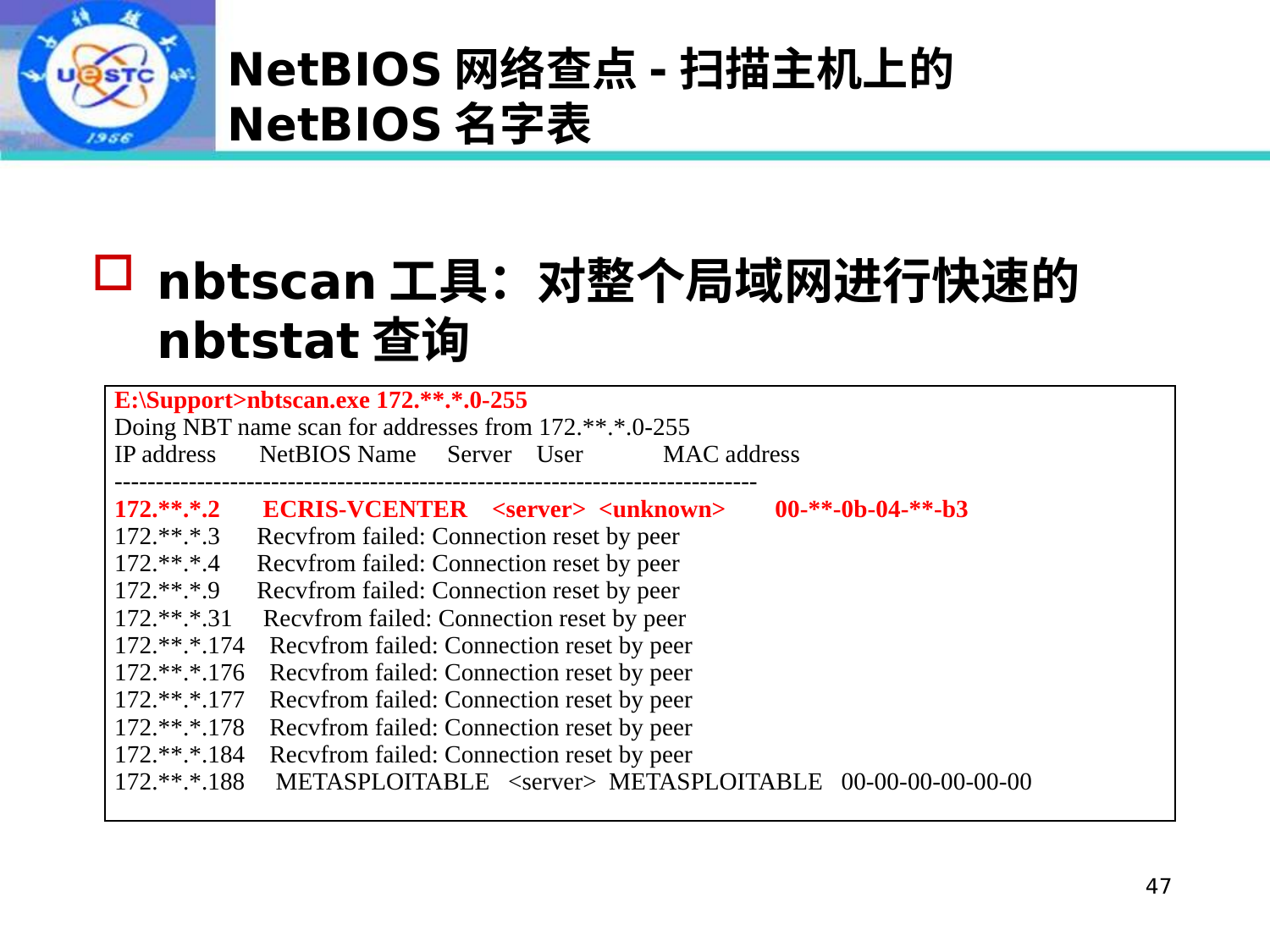

# NetBIOS网络查点-扫描主机上的NetBIOS名字表
nbtscan工具：对整个局域网进行快速的nbtstat查询
| E:\Support>nbtscan.exe 172.\*\*.\*.0-255 Doing NBT name scan for addresses from 172.\*\*.\*.0-255 IP address NetBIOS Name Server User MAC address ------------------------------------------------------------------------------ 172.\*\*.\*.2 ECRIS-VCENTER <server> <unknown> 00-\*\*-0b-04-\*\*-b3 172.\*\*.\*.3 Recvfrom failed: Connection reset by peer 172.\*\*.\*.4 Recvfrom failed: Connection reset by peer 172.\*\*.\*.9 Recvfrom failed: Connection reset by peer 172.\*\*.\*.31 Recvfrom failed: Connection reset by peer 172.\*\*.\*.174 Recvfrom failed: Connection reset by peer 172.\*\*.\*.176 Recvfrom failed: Connection reset by peer 172.\*\*.\*.177 Recvfrom failed: Connection reset by peer 172.\*\*.\*.178 Recvfrom failed: Connection reset by peer 172.\*\*.\*.184 Recvfrom failed: Connection reset by peer 172.\*\*.\*.188 METASPLOITABLE <server> METASPLOITABLE 00-00-00-00-00-00 |
| --- |
47